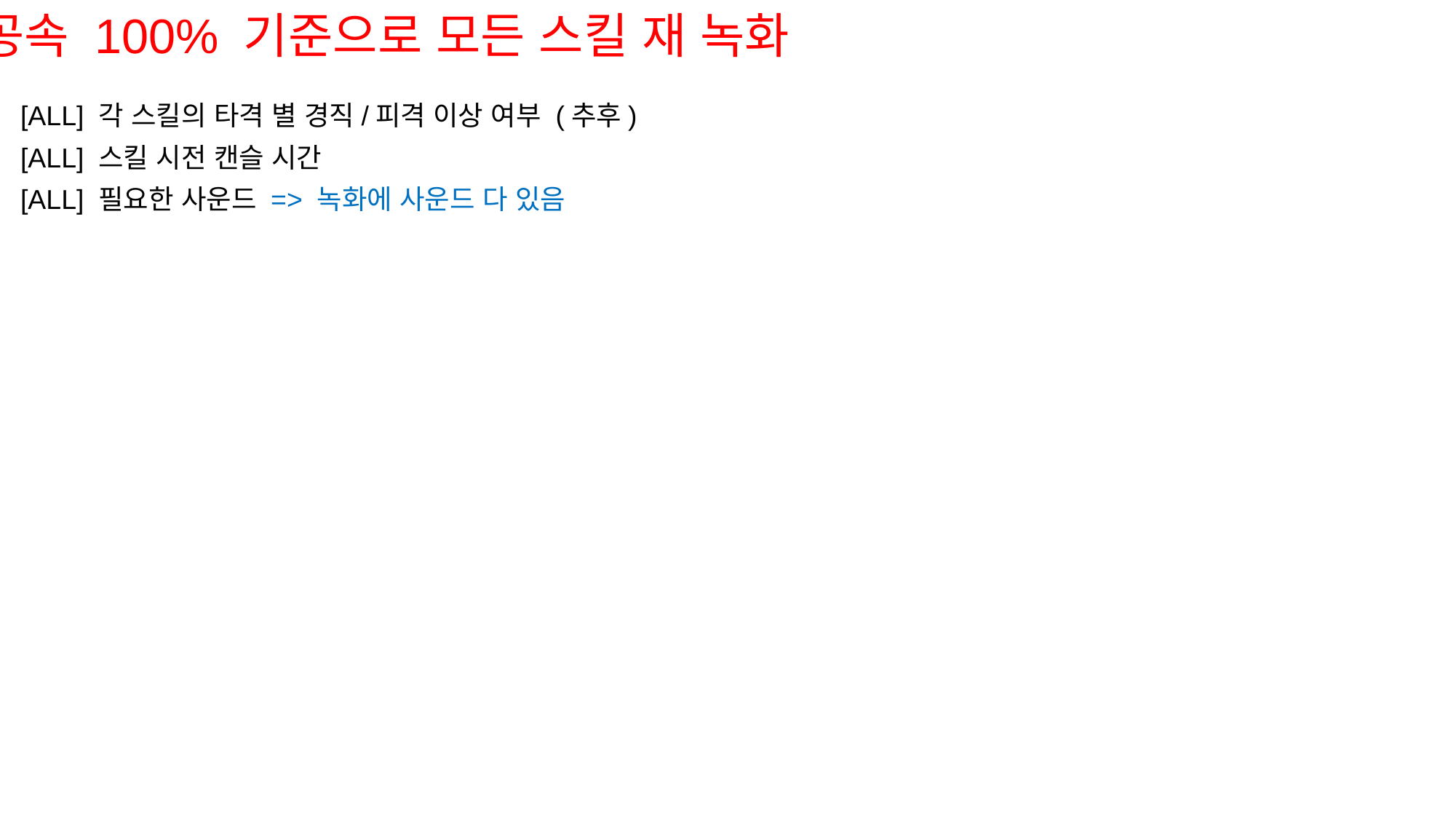

공속 100% 기준으로 모든 스킬 재 녹화
[ALL] 각 스킬의 타격 별 경직/피격 이상 여부 (추후)
[ALL] 스킬 시전 캔슬 시간
[ALL] 필요한 사운드 => 녹화에 사운드 다 있음